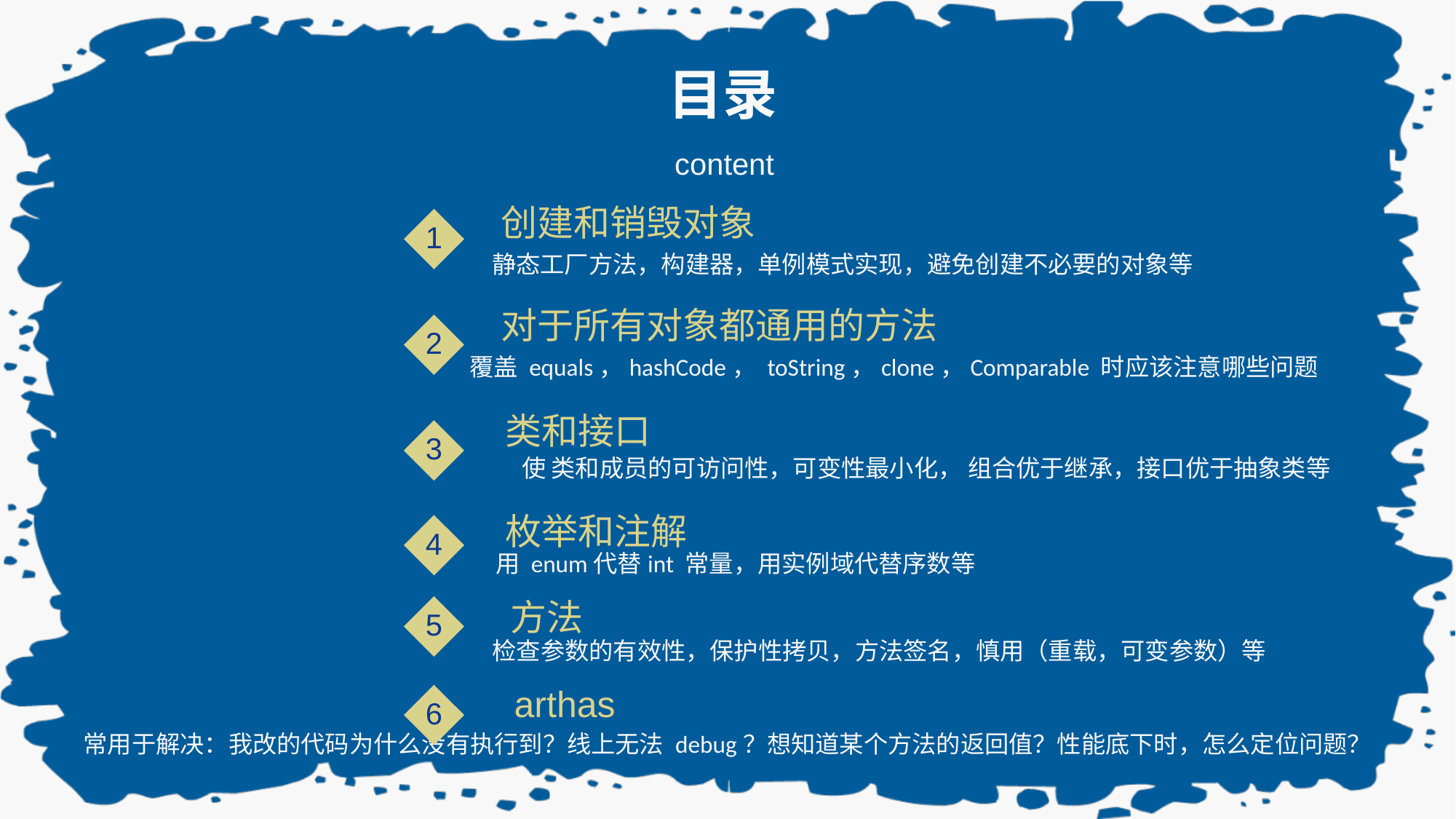

目录
content
创建和销毁对象

1
静态工厂方法，构建器，单例模式实现，避免创建不必要的对象等
对于所有对象都通用的方法

2
覆盖 equals，hashCode， toString，clone，Comparable 时应该注意哪些问题
类和接口

3
使 类和成员的可访问性，可变性最小化， 组合优于继承，接口优于抽象类等
枚举和注解

4
用 enum代替int 常量，用实例域代替序数等
方法

5
检查参数的有效性，保护性拷贝，方法签名，慎用（重载，可变参数）等
arthas

6
常用于解决：我改的代码为什么没有执行到？线上无法 debug？想知道某个方法的返回值？性能底下时，怎么定位问题？